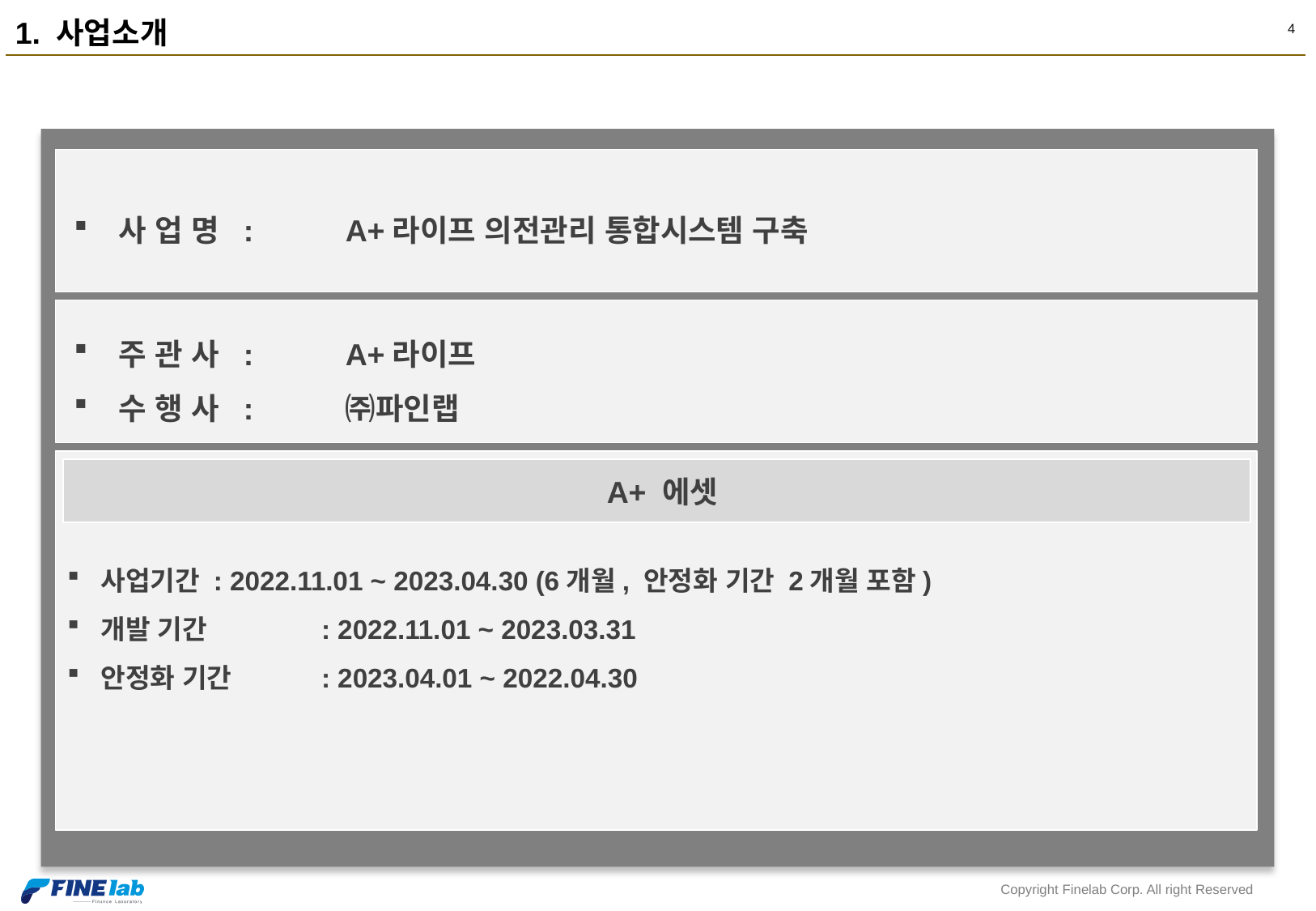

1. 사업소개

 사 업 명  :   	A+라이프 의전관리 통합시스템 구축
 주 관 사  : 	A+라이프
 수 행 사  : 	㈜파인랩

A+ 에셋
  사업기간 : 2022.11.01 ~ 2023.04.30 (6개월, 안정화 기간 2개월 포함)
  개발 기간   	: 2022.11.01 ~ 2023.03.31
  안정화 기간	: 2023.04.01 ~ 2022.04.30